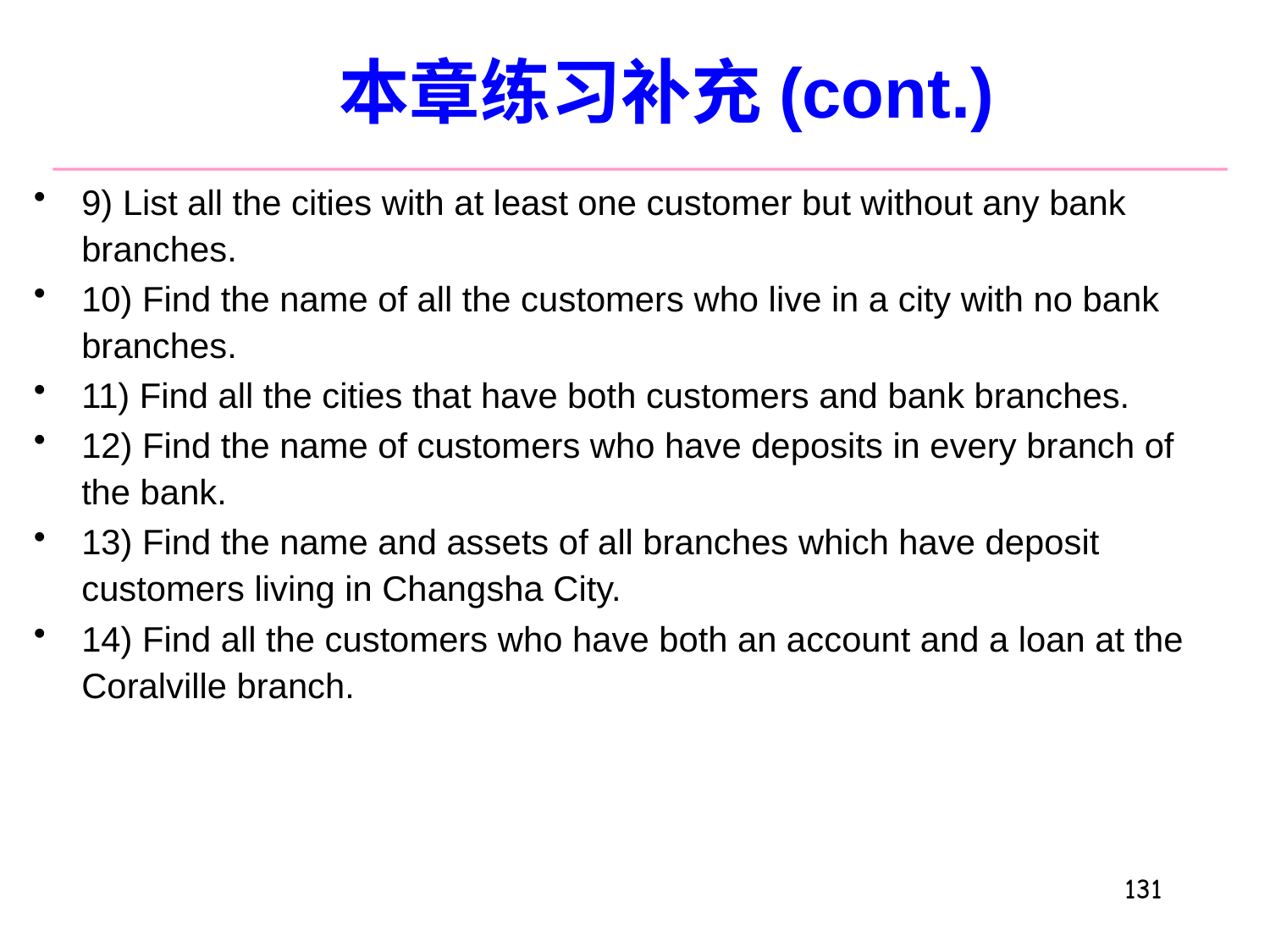

# 本章练习补充(cont.)
9) List all the cities with at least one customer but without any bank branches.
10) Find the name of all the customers who live in a city with no bank branches.
11) Find all the cities that have both customers and bank branches.
12) Find the name of customers who have deposits in every branch of the bank.
13) Find the name and assets of all branches which have deposit customers living in Changsha City.
14) Find all the customers who have both an account and a loan at the Coralville branch.
131